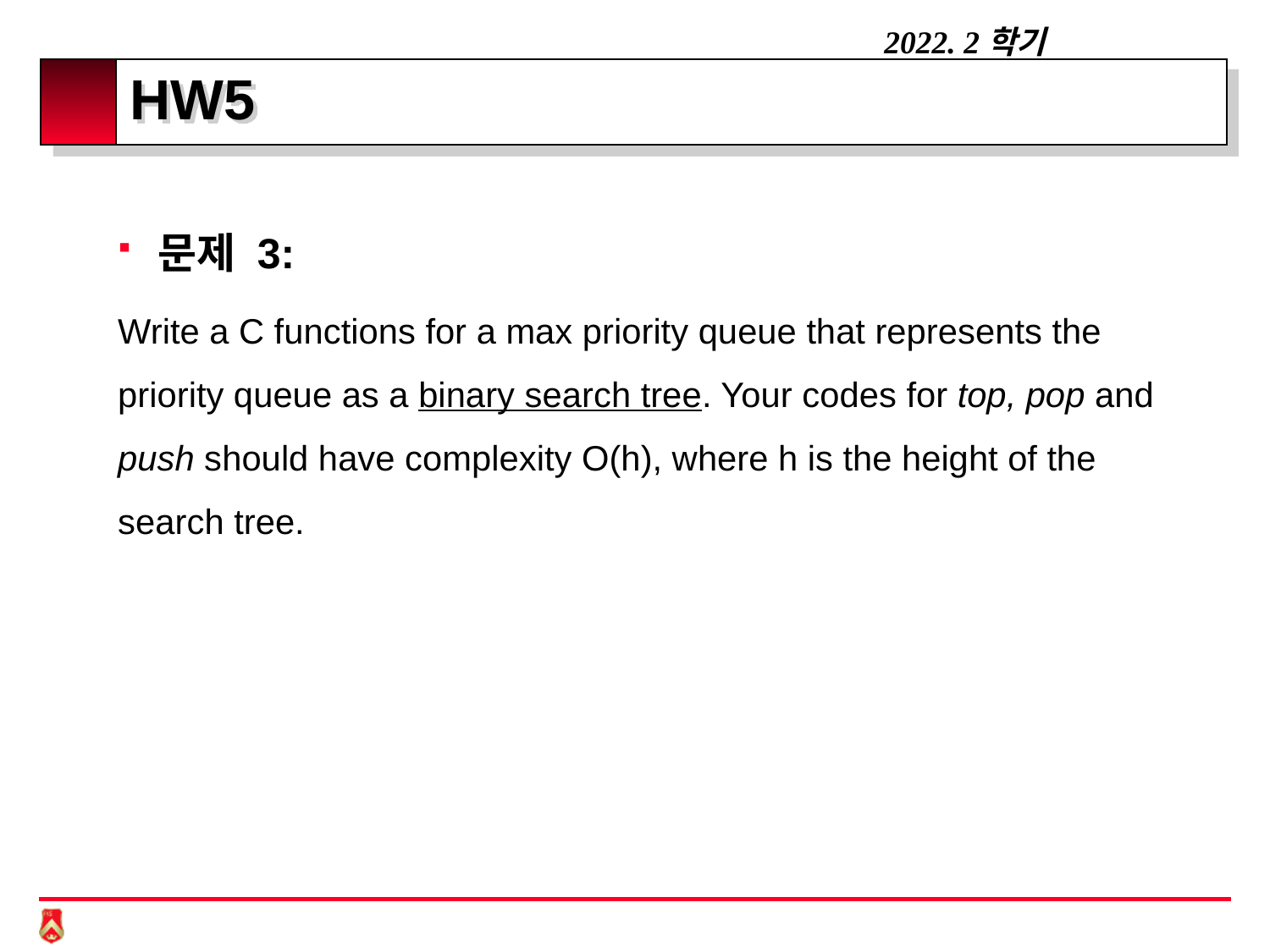

# HW5

문제 3:
Write a C functions for a max priority queue that represents the priority queue as a binary search tree. Your codes for top, pop and push should have complexity O(h), where h is the height of the search tree.